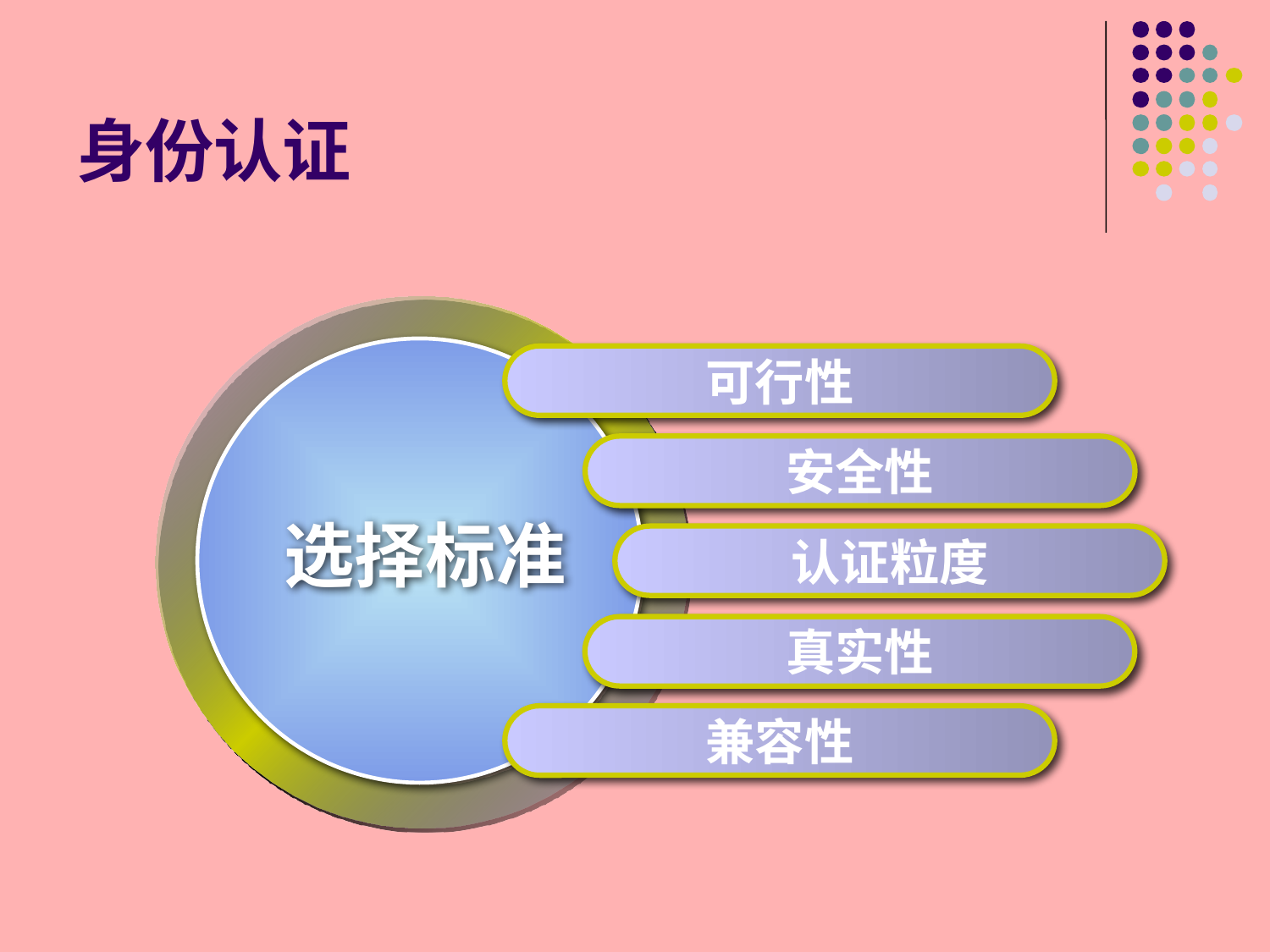

# 身份认证

可行性
安全性

选择标准
认证粒度
真实性
兼容性